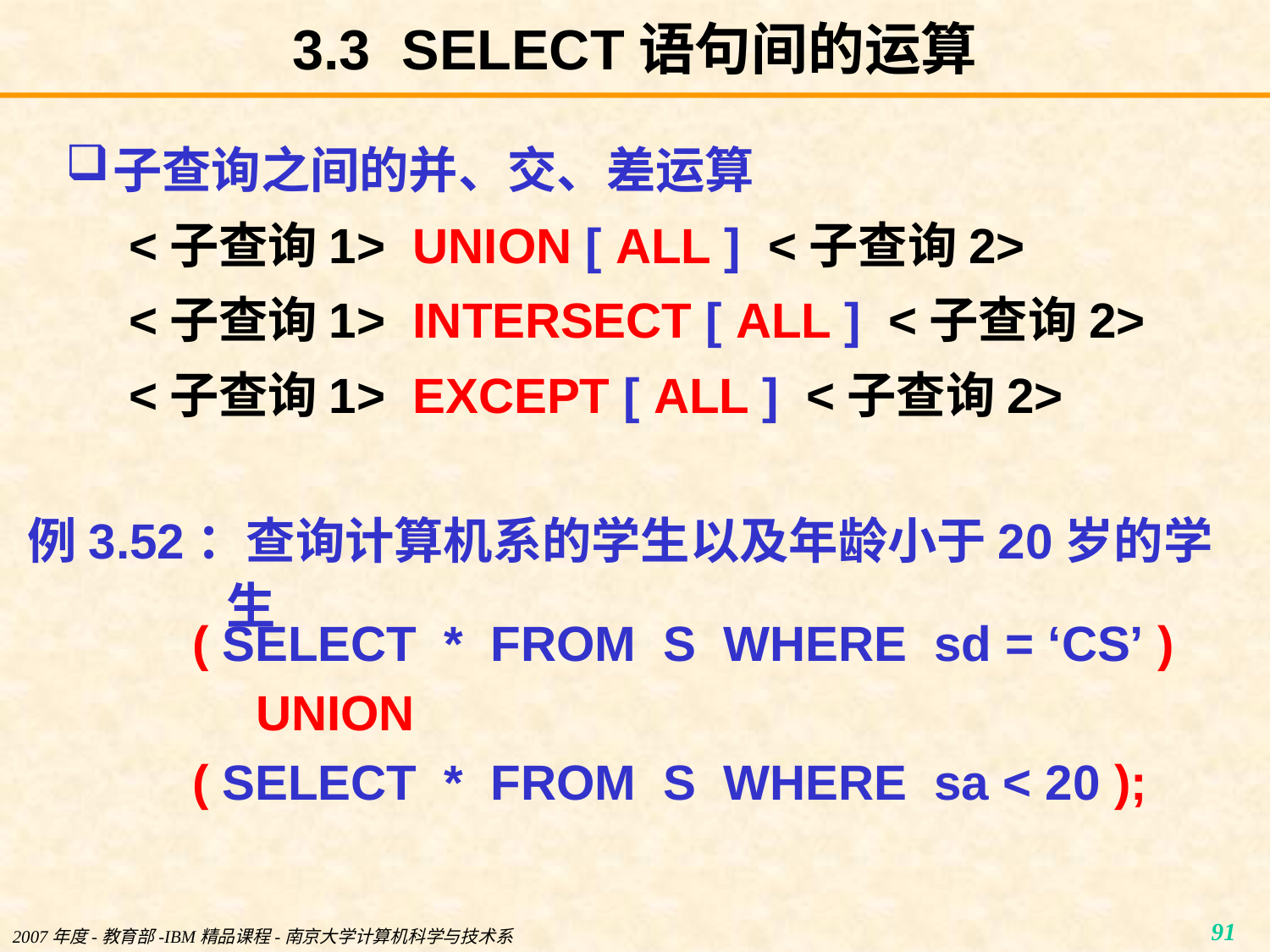

# 3.3  SELECT语句间的运算
子查询之间的并、交、差运算
<子查询1>  UNION [ ALL ]  <子查询2>
<子查询1>  INTERSECT [ ALL ]  <子查询2>
<子查询1>  EXCEPT [ ALL ]  <子查询2>
例3.52：查询计算机系的学生以及年龄小于20岁的学生
( SELECT  *  FROM  S  WHERE  sd = ‘CS’ )
UNION
( SELECT  *  FROM  S  WHERE  sa < 20 );
91
2007年度-教育部-IBM精品课程-南京大学计算机科学与技术系